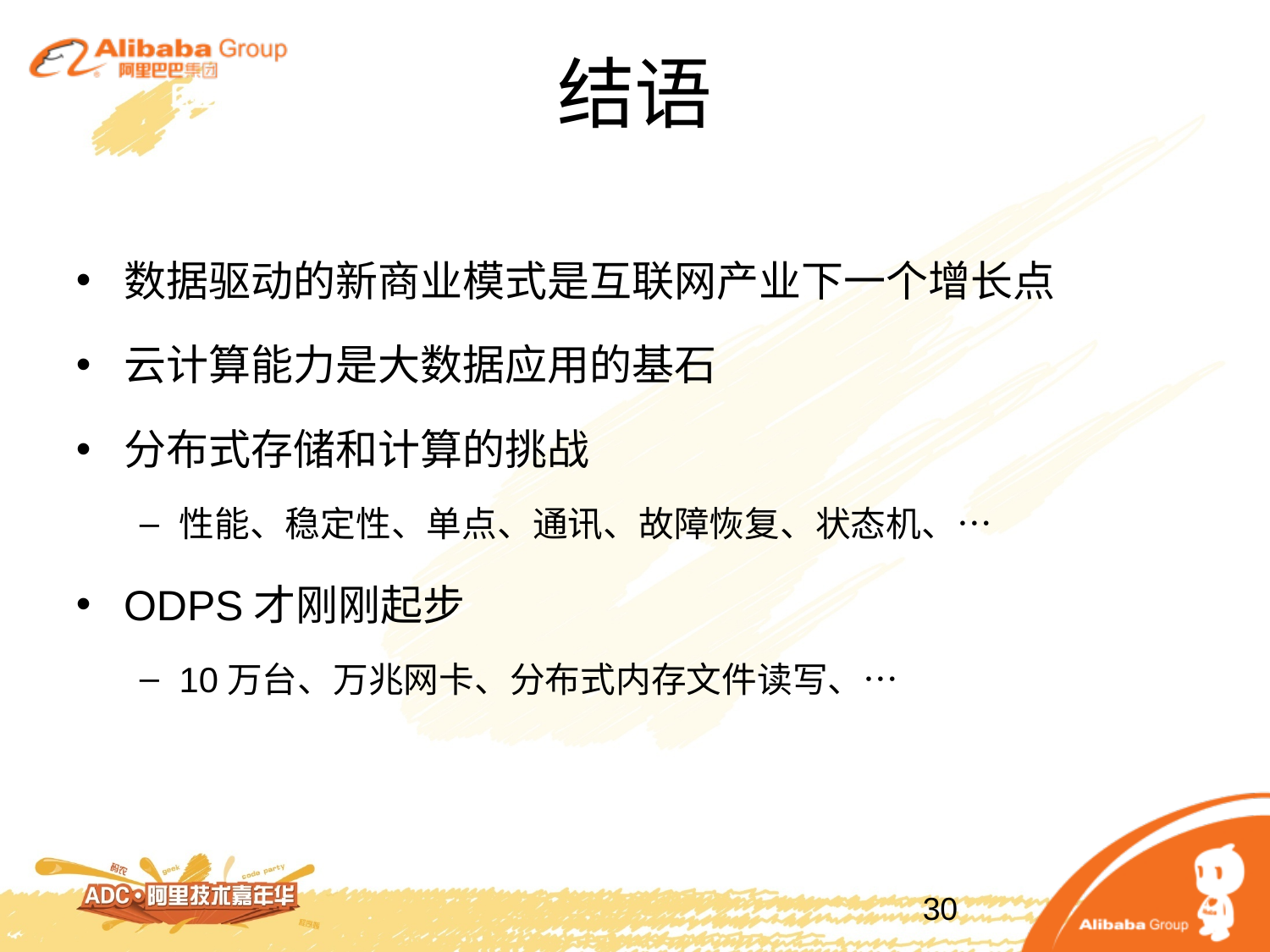

# 结语
数据驱动的新商业模式是互联网产业下一个增长点
云计算能力是大数据应用的基石
分布式存储和计算的挑战
性能、稳定性、单点、通讯、故障恢复、状态机、…
ODPS才刚刚起步
10万台、万兆网卡、分布式内存文件读写、…

30